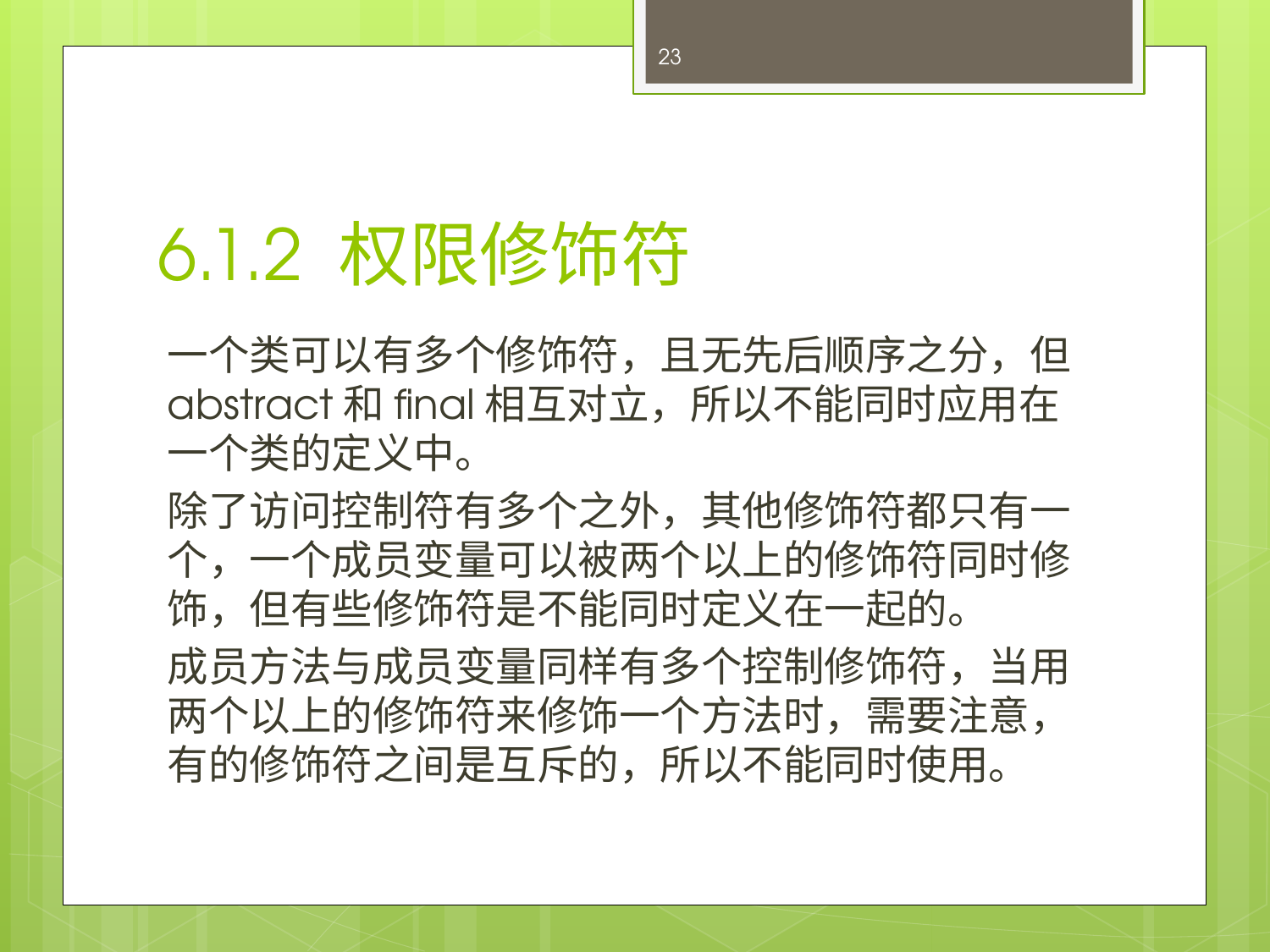

23
# 6.1.2 权限修饰符
一个类可以有多个修饰符，且无先后顺序之分，但abstract和final相互对立，所以不能同时应用在一个类的定义中。
除了访问控制符有多个之外，其他修饰符都只有一个，一个成员变量可以被两个以上的修饰符同时修饰，但有些修饰符是不能同时定义在一起的。
成员方法与成员变量同样有多个控制修饰符，当用两个以上的修饰符来修饰一个方法时，需要注意，有的修饰符之间是互斥的，所以不能同时使用。